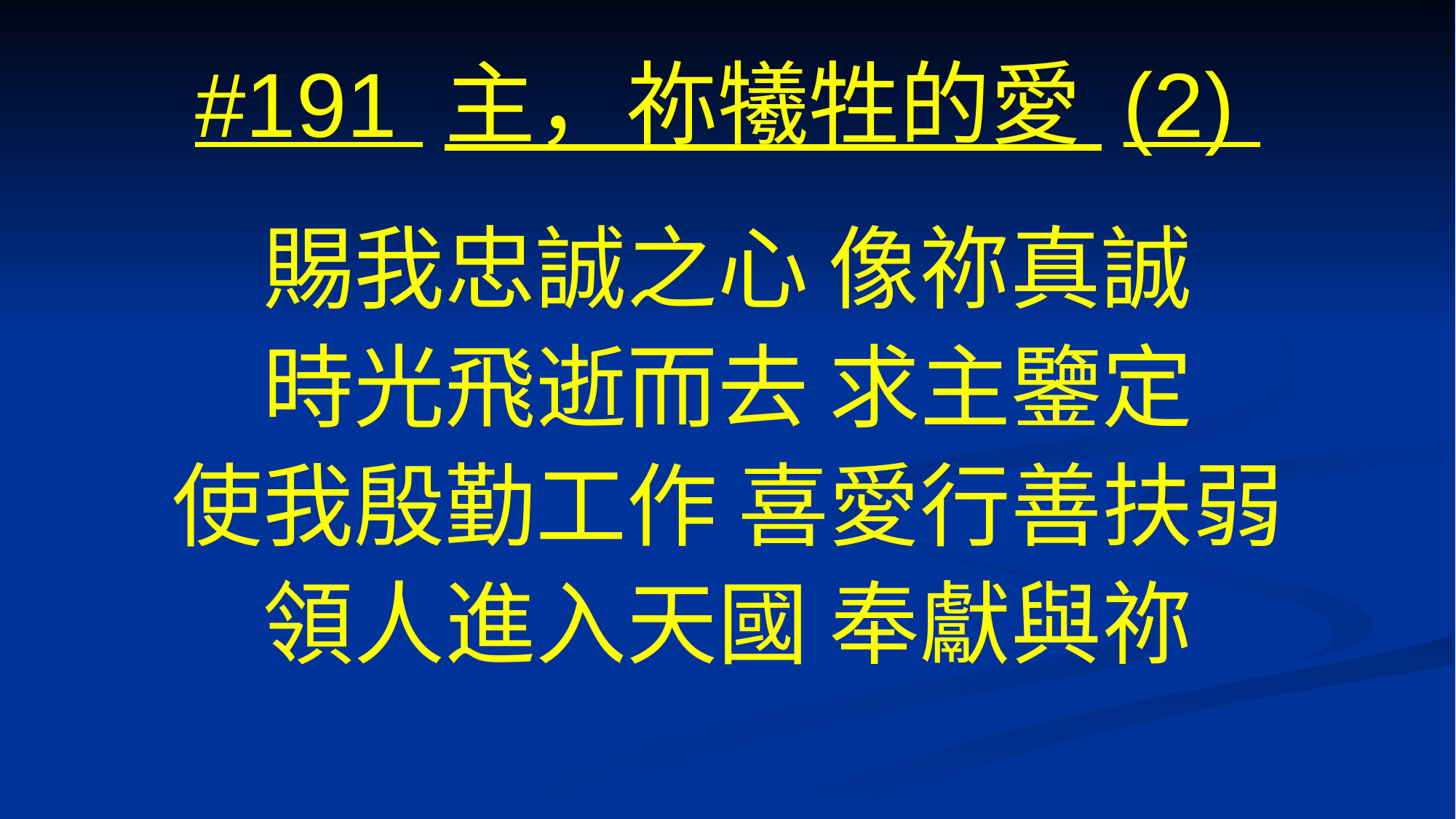

# #191 主，祢犧牲的愛 (2)
賜我忠誠之心 像祢真誠
時光飛逝而去 求主鑒定
使我殷勤工作 喜愛行善扶弱
領人進入天國 奉獻與祢